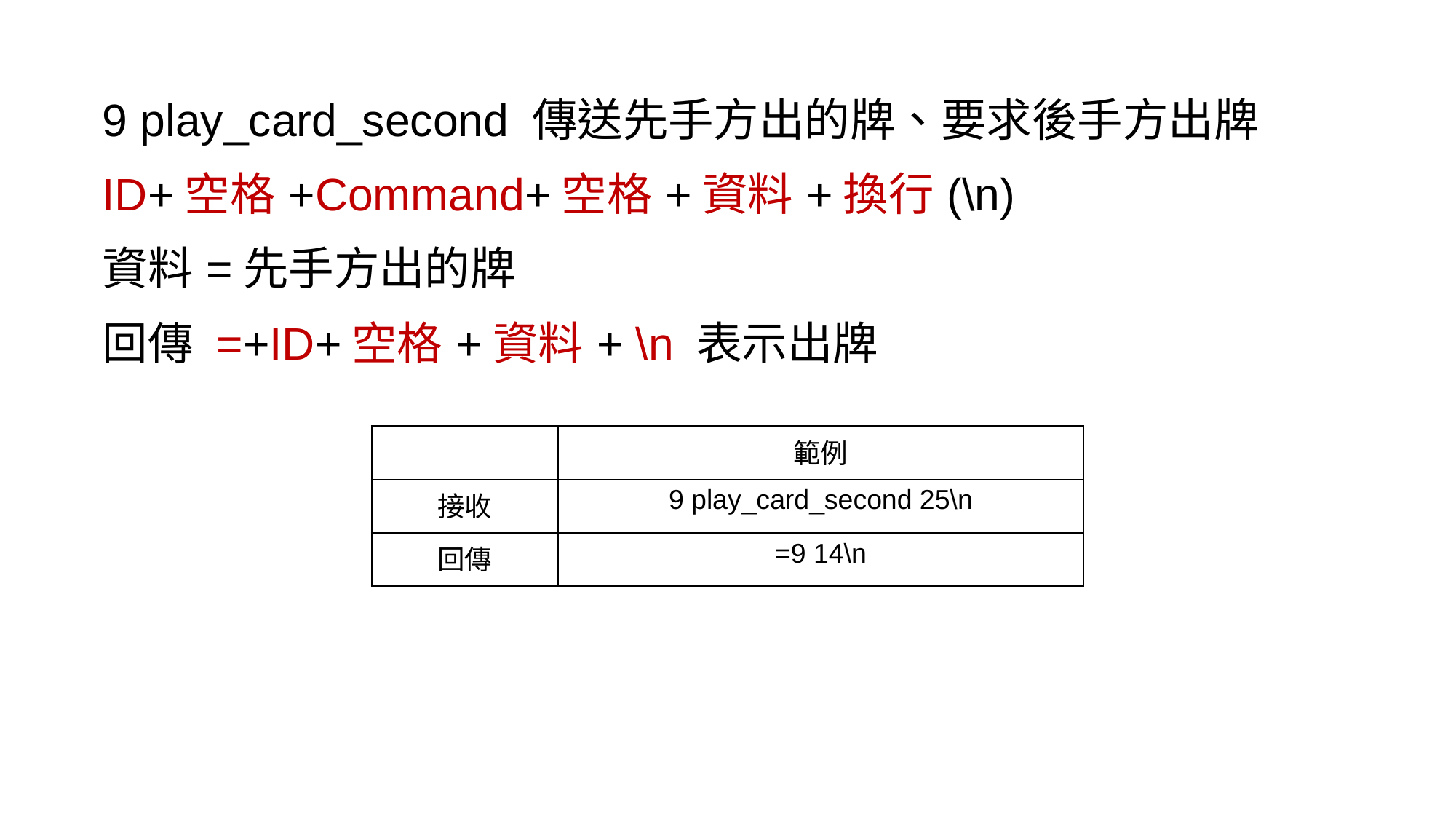

9 play_card_second 傳送先手方出的牌、要求後手方出牌
ID+空格+Command+空格+資料+換行(\n)
資料=先手方出的牌
回傳 =+ID+空格+資料+ \n 表示出牌
|  | 範例 |
| --- | --- |
| 接收 | 9 play\_card\_second 25\n |
| 回傳 | =9 14\n |